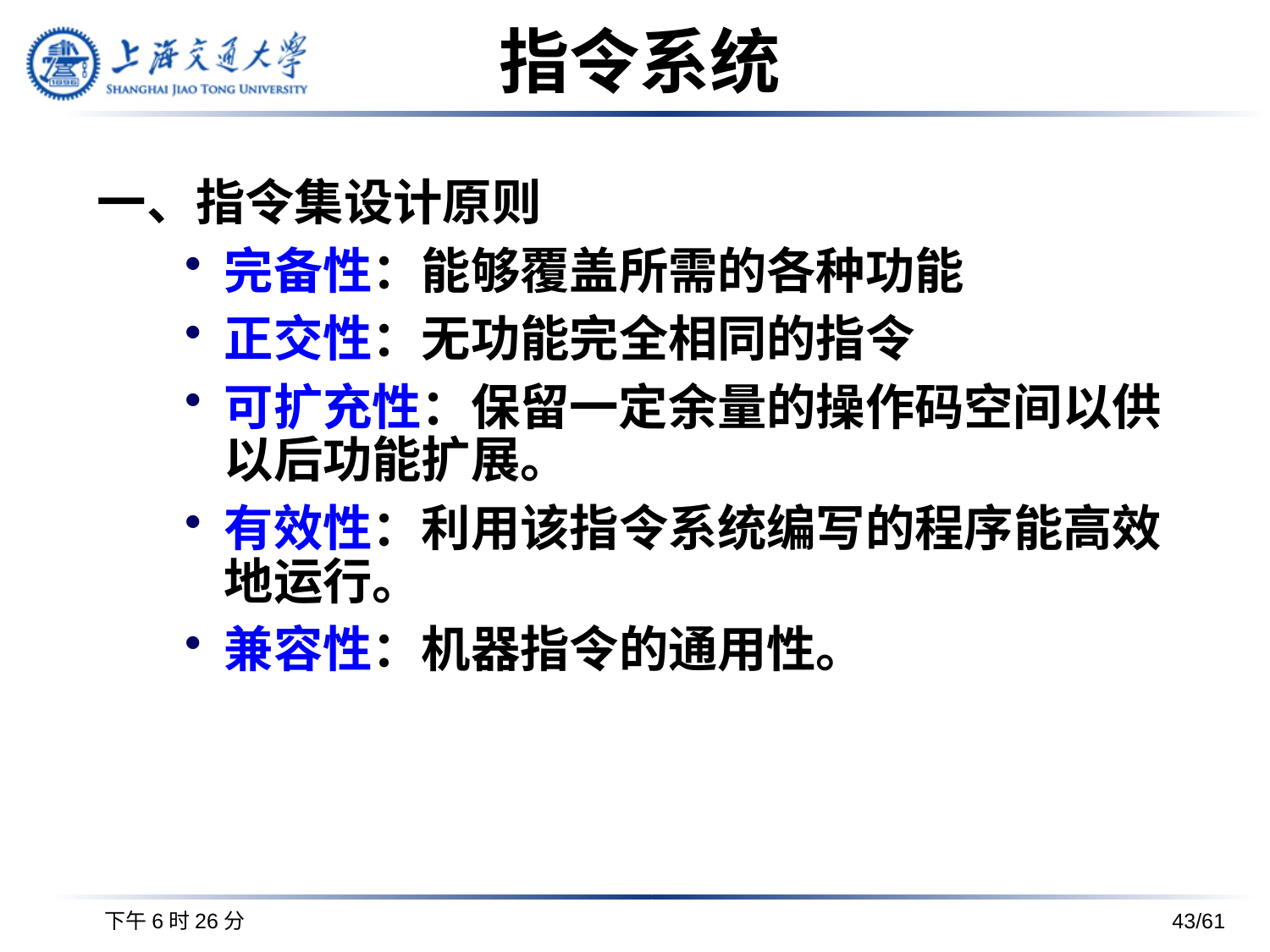

指令系统
一、指令集设计原则
完备性：能够覆盖所需的各种功能
正交性：无功能完全相同的指令
可扩充性：保留一定余量的操作码空间以供以后功能扩展。
有效性：利用该指令系统编写的程序能高效地运行。
兼容性：机器指令的通用性。
下午6时26分
43/61